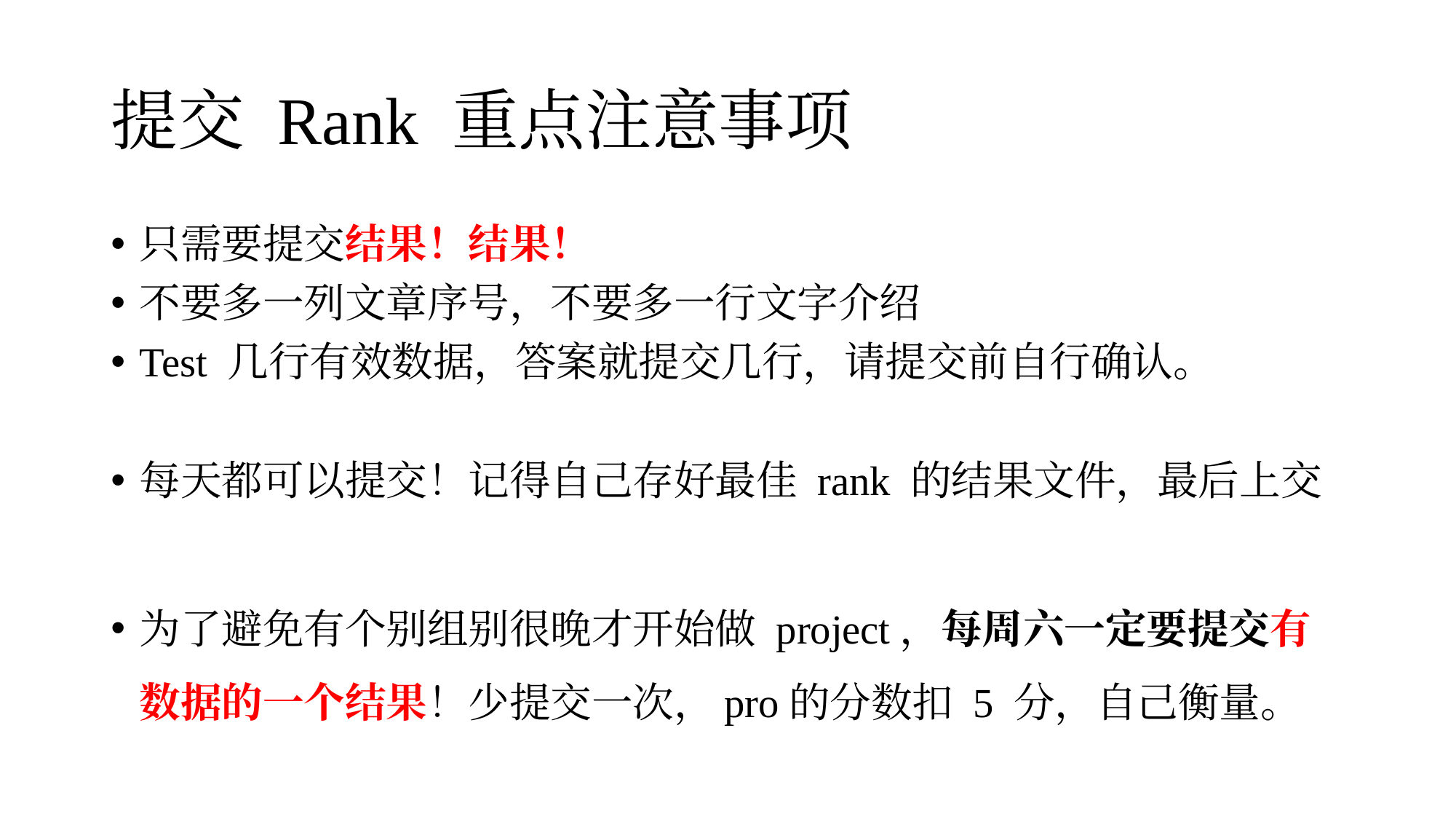

# 提交 Rank 重点注意事项
只需要提交结果！结果！
不要多一列文章序号，不要多一行文字介绍
Test 几行有效数据，答案就提交几行，请提交前自行确认。

每天都可以提交！记得自己存好最佳 rank 的结果文件，最后上交

为了避免有个别组别很晚才开始做 project，每周六一定要提交有数据的一个结果！少提交一次，pro的分数扣 5 分，自己衡量。